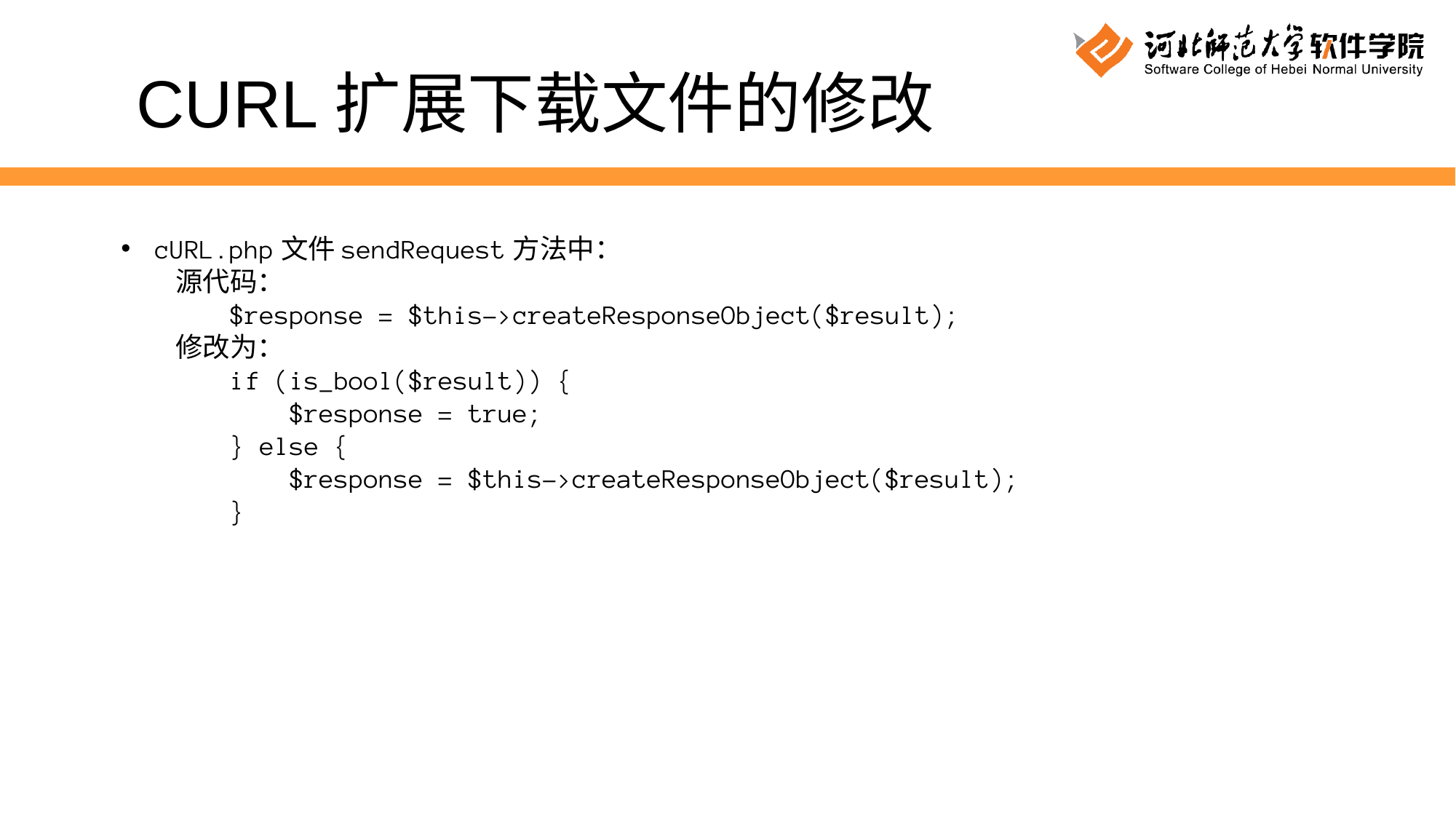

CURL扩展下载文件的修改
cURL.php文件sendRequest方法中：
源代码：
$response = $this->createResponseObject($result);
修改为：
if (is_bool($result)) {
    $response = true;
} else {
    $response = $this->createResponseObject($result);
}